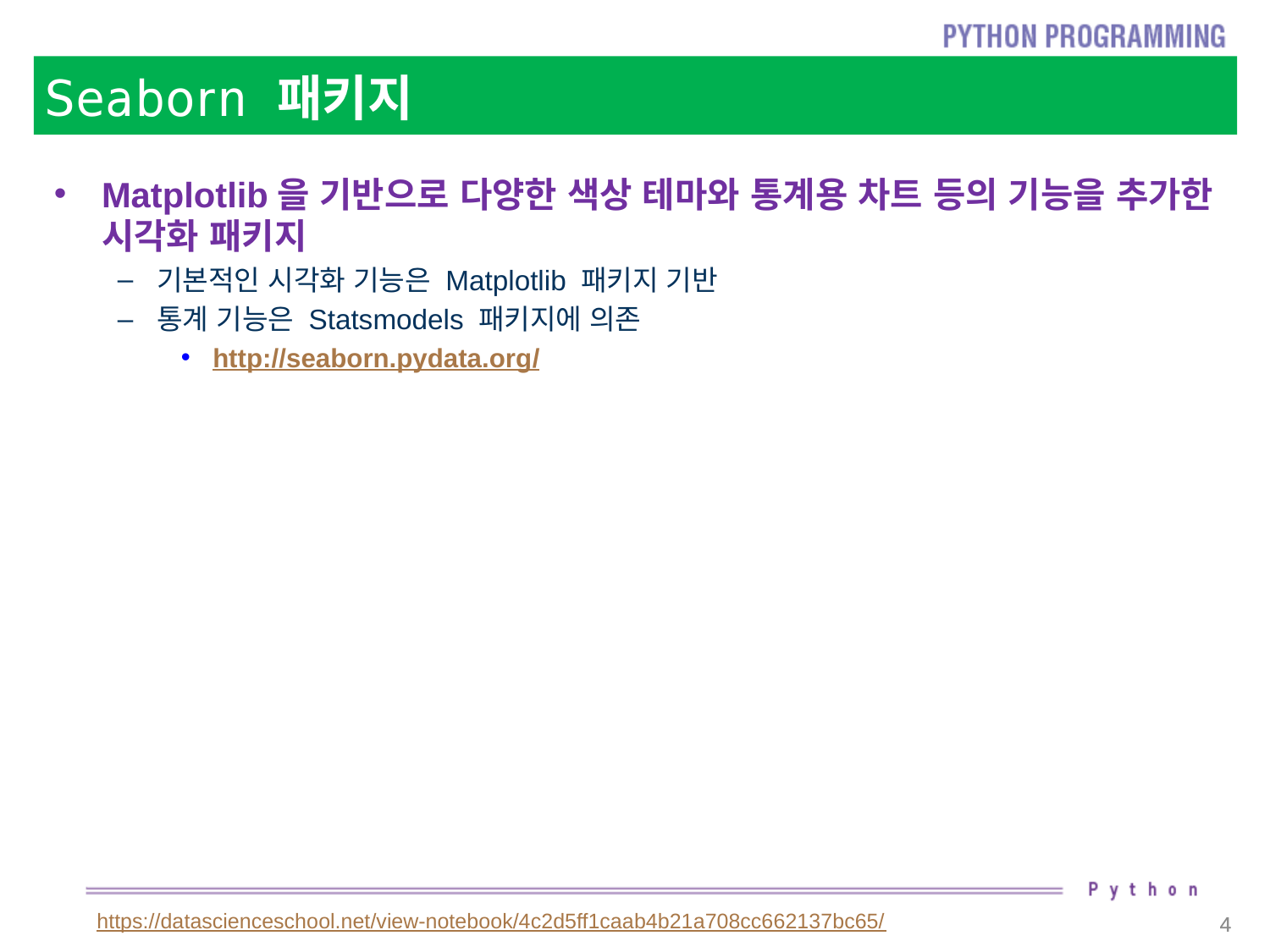

# Seaborn 패키지
Matplotlib을 기반으로 다양한 색상 테마와 통계용 차트 등의 기능을 추가한 시각화 패키지
기본적인 시각화 기능은 Matplotlib 패키지 기반
통계 기능은 Statsmodels 패키지에 의존
http://seaborn.pydata.org/

https://datascienceschool.net/view-notebook/4c2d5ff1caab4b21a708cc662137bc65/
4